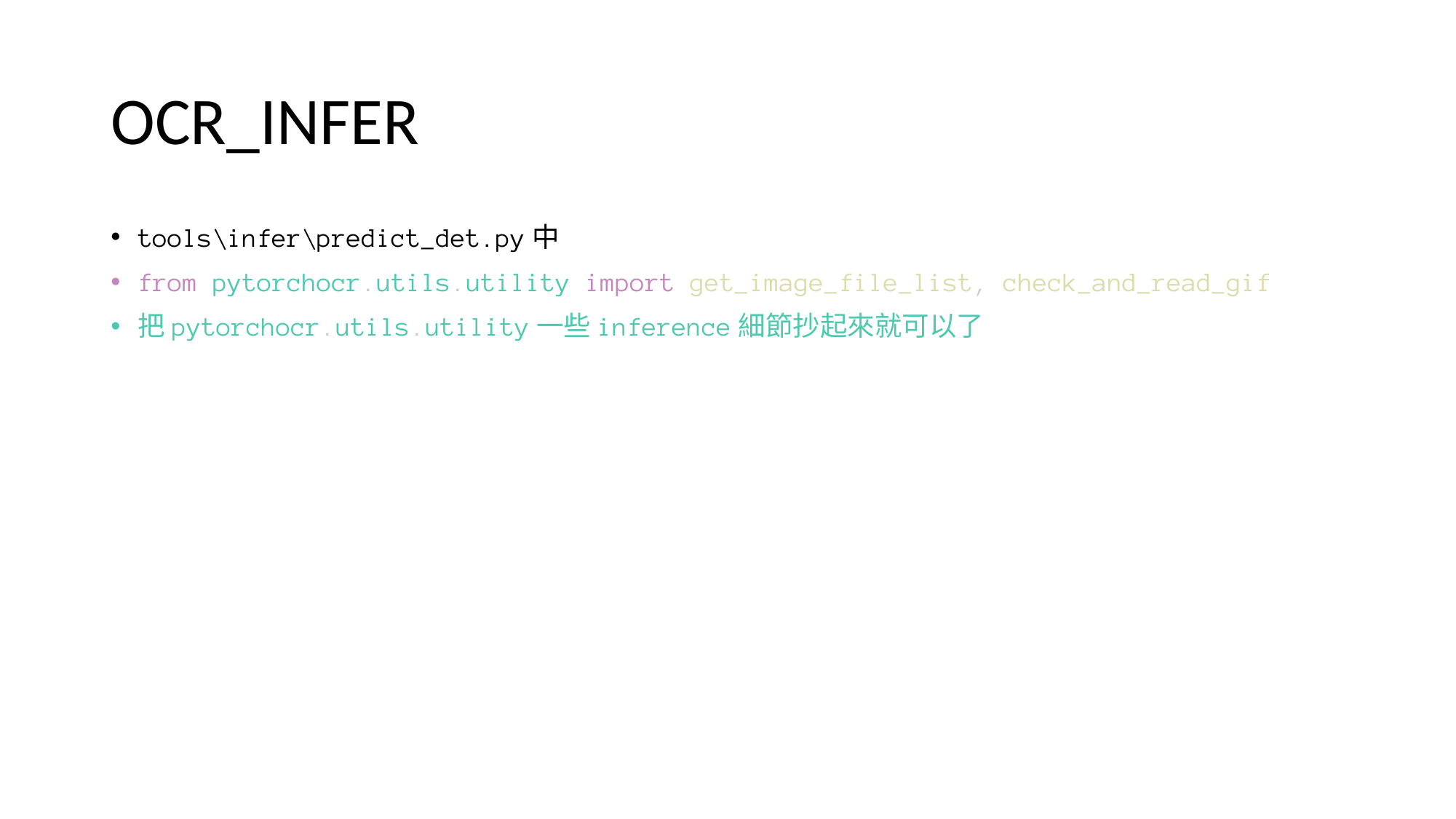

# OCR_INFER
tools\infer\predict_det.py中
from pytorchocr.utils.utility import get_image_file_list, check_and_read_gif
把pytorchocr.utils.utility一些inference細節抄起來就可以了